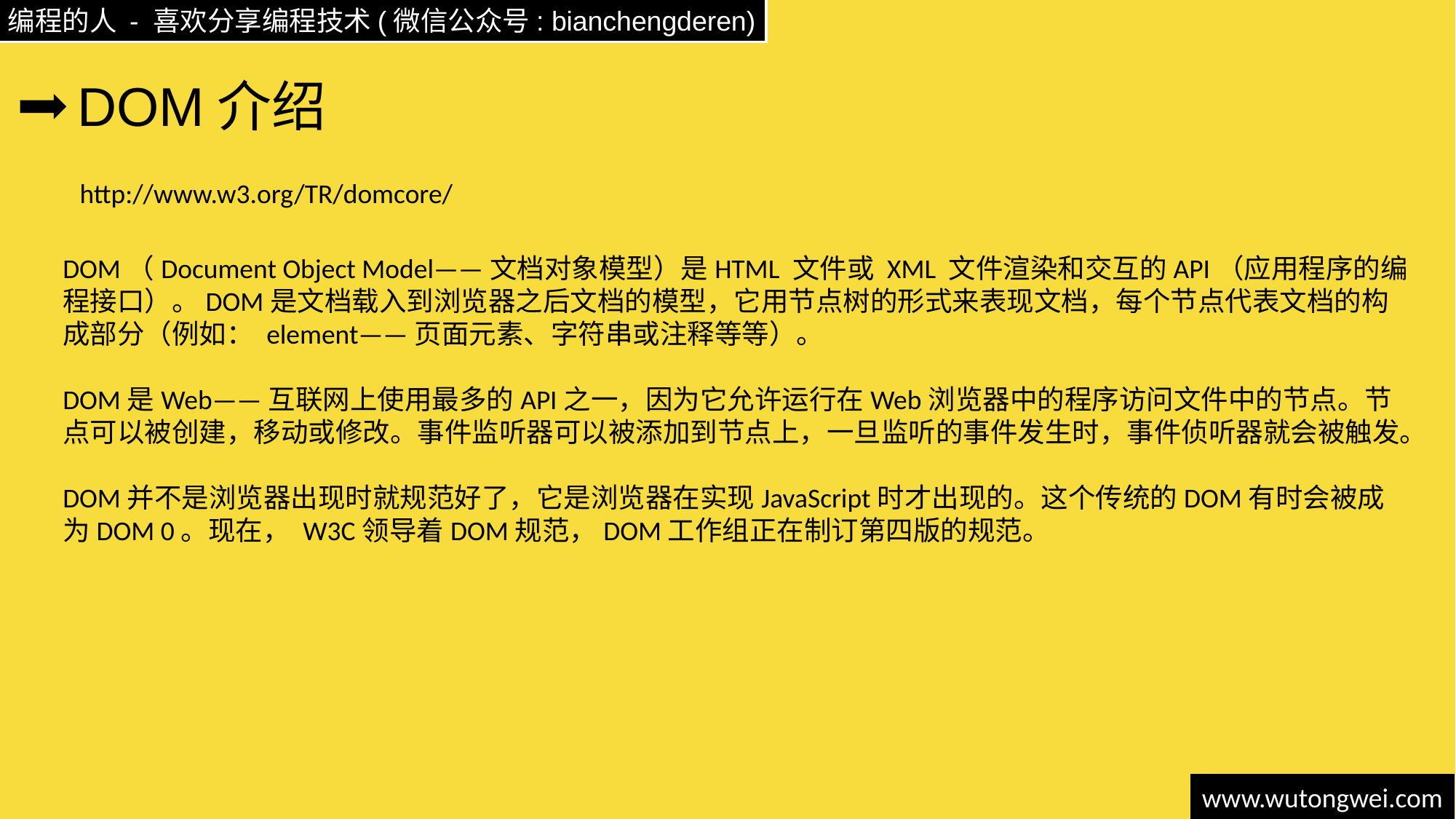

# DOM介绍
http://www.w3.org/TR/domcore/
DOM（Document Object Model——文档对象模型）是HTML 文件或 XML 文件渲染和交互的API（应用程序的编程接口）。DOM是文档载入到浏览器之后文档的模型，它用节点树的形式来表现文档，每个节点代表文档的构成部分（例如： element——页面元素、字符串或注释等等）。

DOM是Web——互联网上使用最多的API之一，因为它允许运行在Web浏览器中的程序访问文件中的节点。节点可以被创建，移动或修改。事件监听器可以被添加到节点上，一旦监听的事件发生时，事件侦听器就会被触发。

DOM并不是浏览器出现时就规范好了，它是浏览器在实现JavaScript时才出现的。这个传统的DOM有时会被成为DOM 0。现在， W3C领导着DOM规范，DOM工作组正在制订第四版的规范。